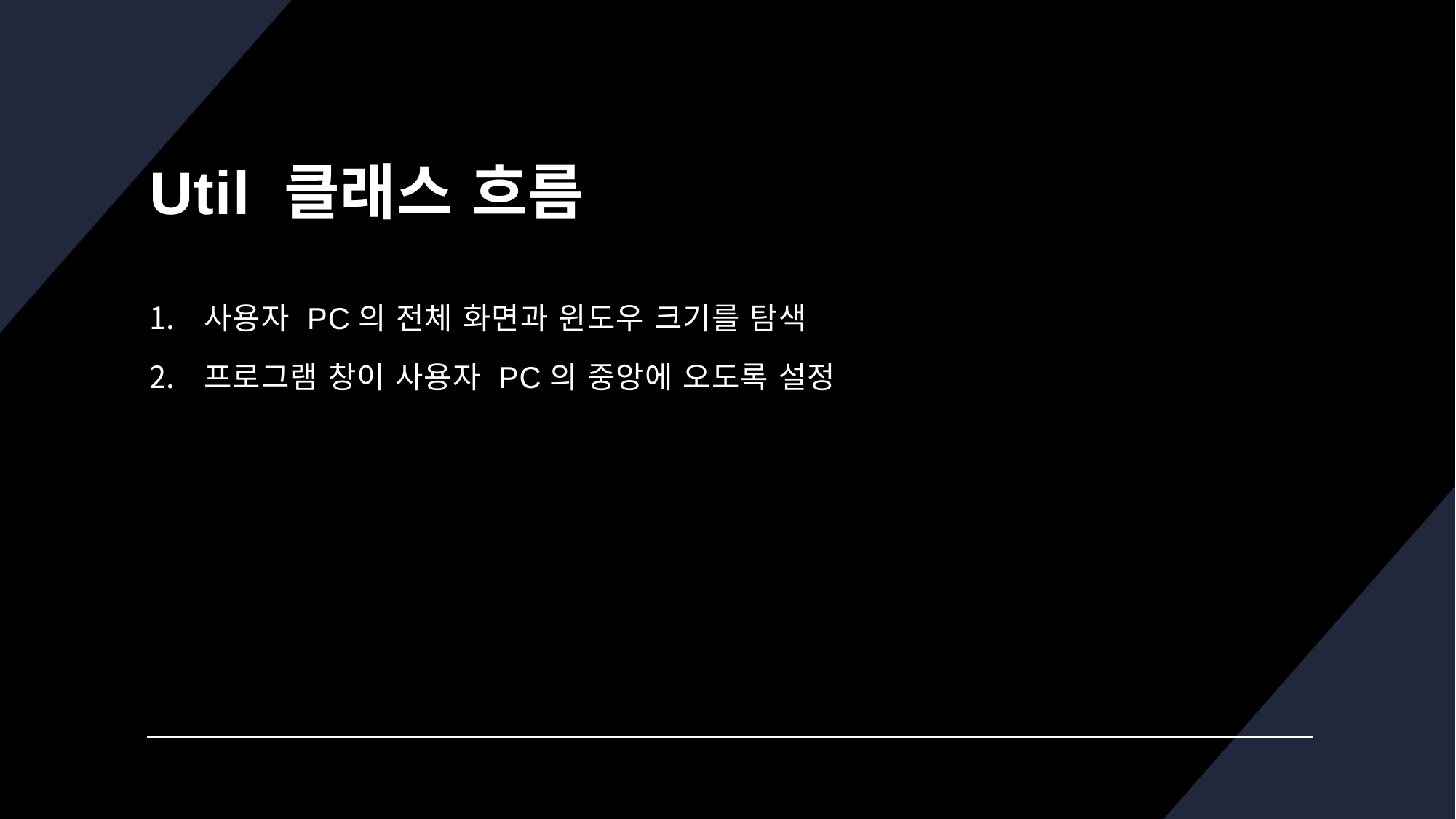

# Util 클래스 흐름
사용자 PC의 전체 화면과 윈도우 크기를 탐색
프로그램 창이 사용자 PC의 중앙에 오도록 설정